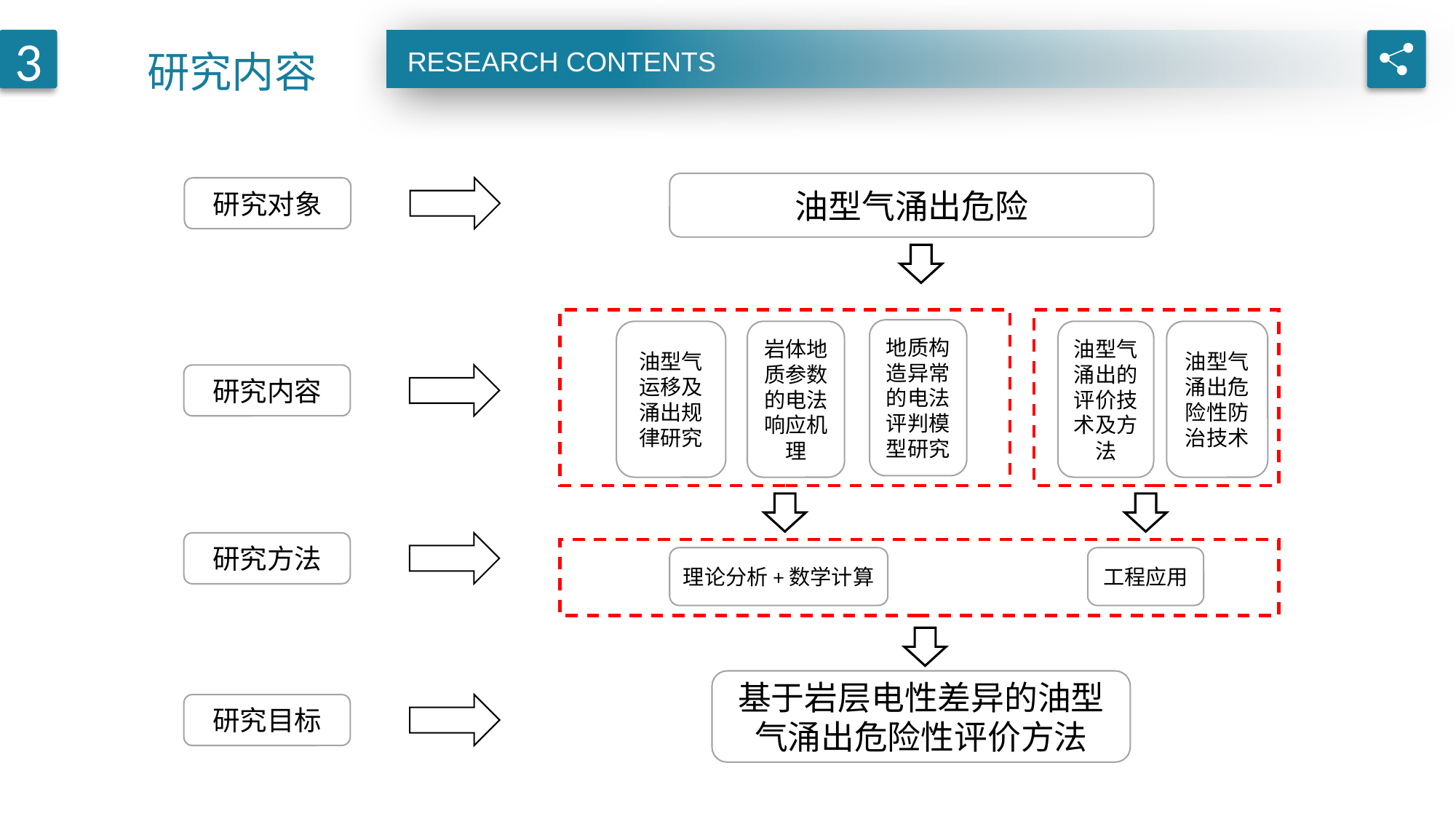

研究内容
3

RESEARCH CONTENTS

油型气涌出危险

研究对象

地质构造异常的电法评判模型研究
油型气运移及涌出规律研究
岩体地质参数的电法响应机理
油型气涌出的评价技术及方法
油型气涌出危险性防治技术
研究内容

研究方法

工程应用
理论分析+数学计算

基于岩层电性差异的油型气涌出危险性评价方法
研究目标